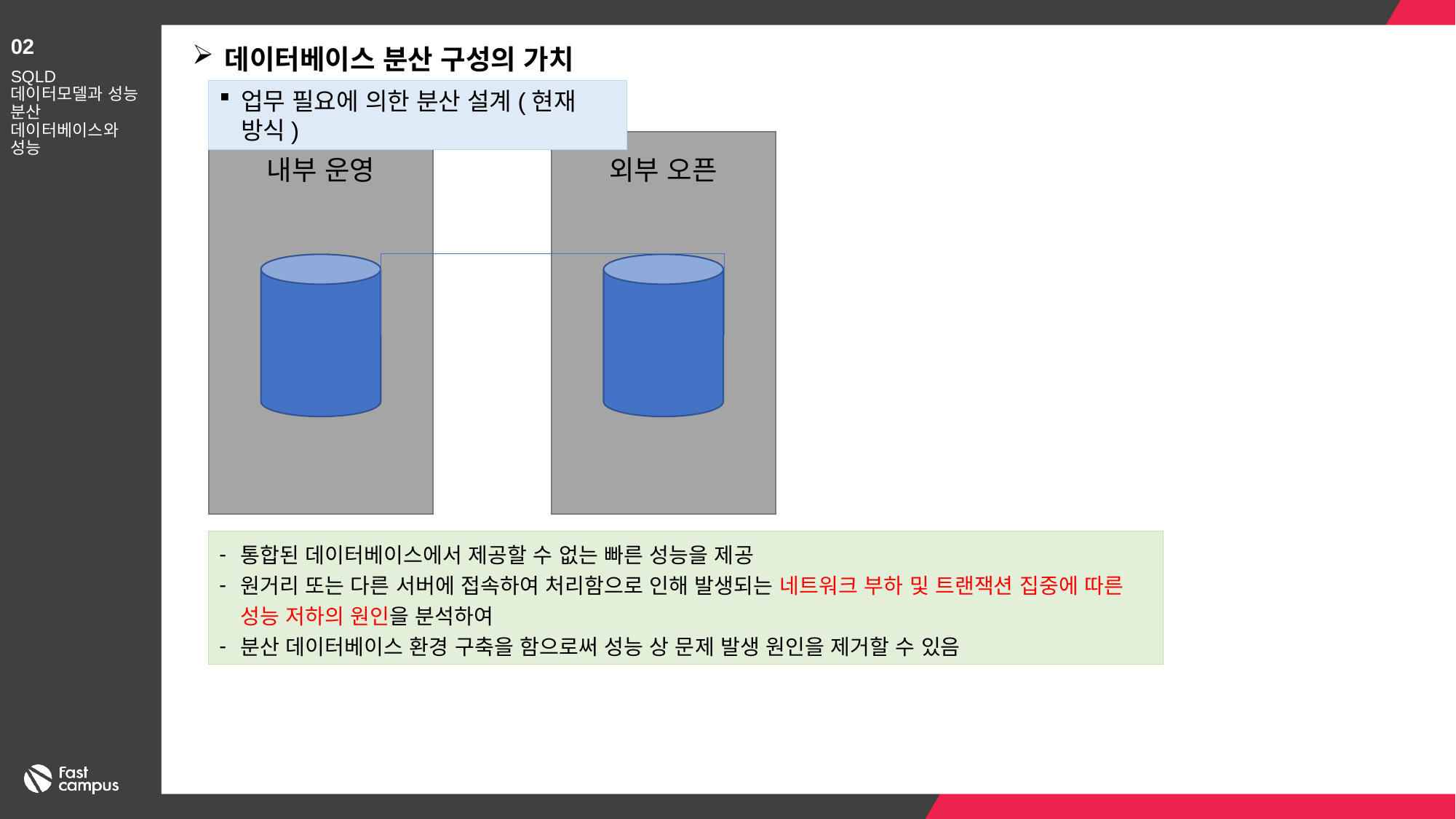

02
데이터베이스 분산 구성의 가치
SQLD
데이터모델과 성능
분산 데이터베이스와 성능

업무 필요에 의한 분산 설계(현재 방식)

내부 운영
외부 오픈

통합된 데이터베이스에서 제공할 수 없는 빠른 성능을 제공
원거리 또는 다른 서버에 접속하여 처리함으로 인해 발생되는 네트워크 부하 및 트랜잭션 집중에 따른 성능 저하의 원인을 분석하여
분산 데이터베이스 환경 구축을 함으로써 성능 상 문제 발생 원인을 제거할 수 있음